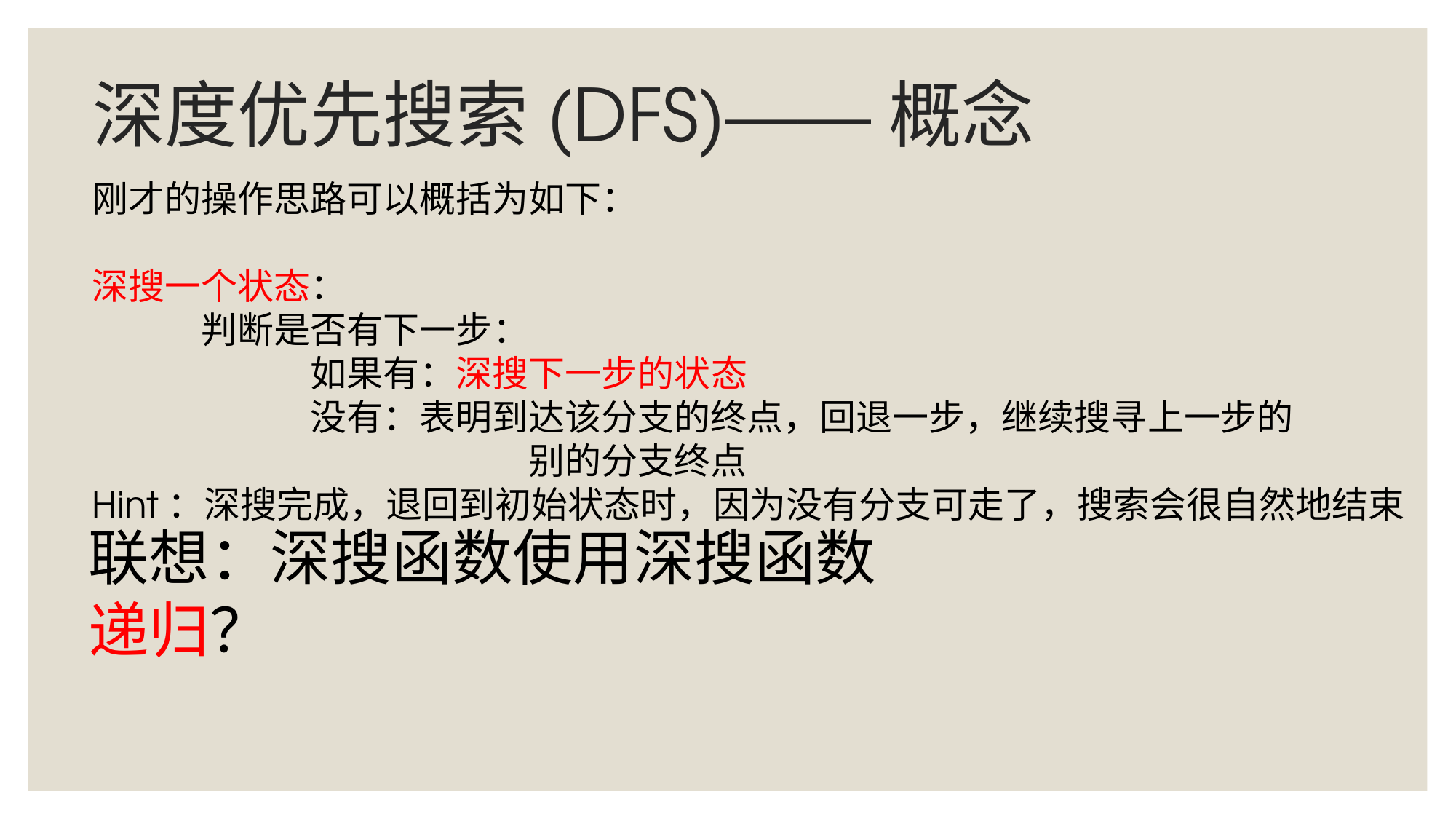

# 深度优先搜索(DFS)——概念
刚才的操作思路可以概括为如下：

深搜一个状态：
	判断是否有下一步：
		如果有：深搜下一步的状态
		没有：表明到达该分支的终点，回退一步，继续搜寻上一步的
				别的分支终点
Hint：深搜完成，退回到初始状态时，因为没有分支可走了，搜索会很自然地结束
联想：深搜函数使用深搜函数递归？